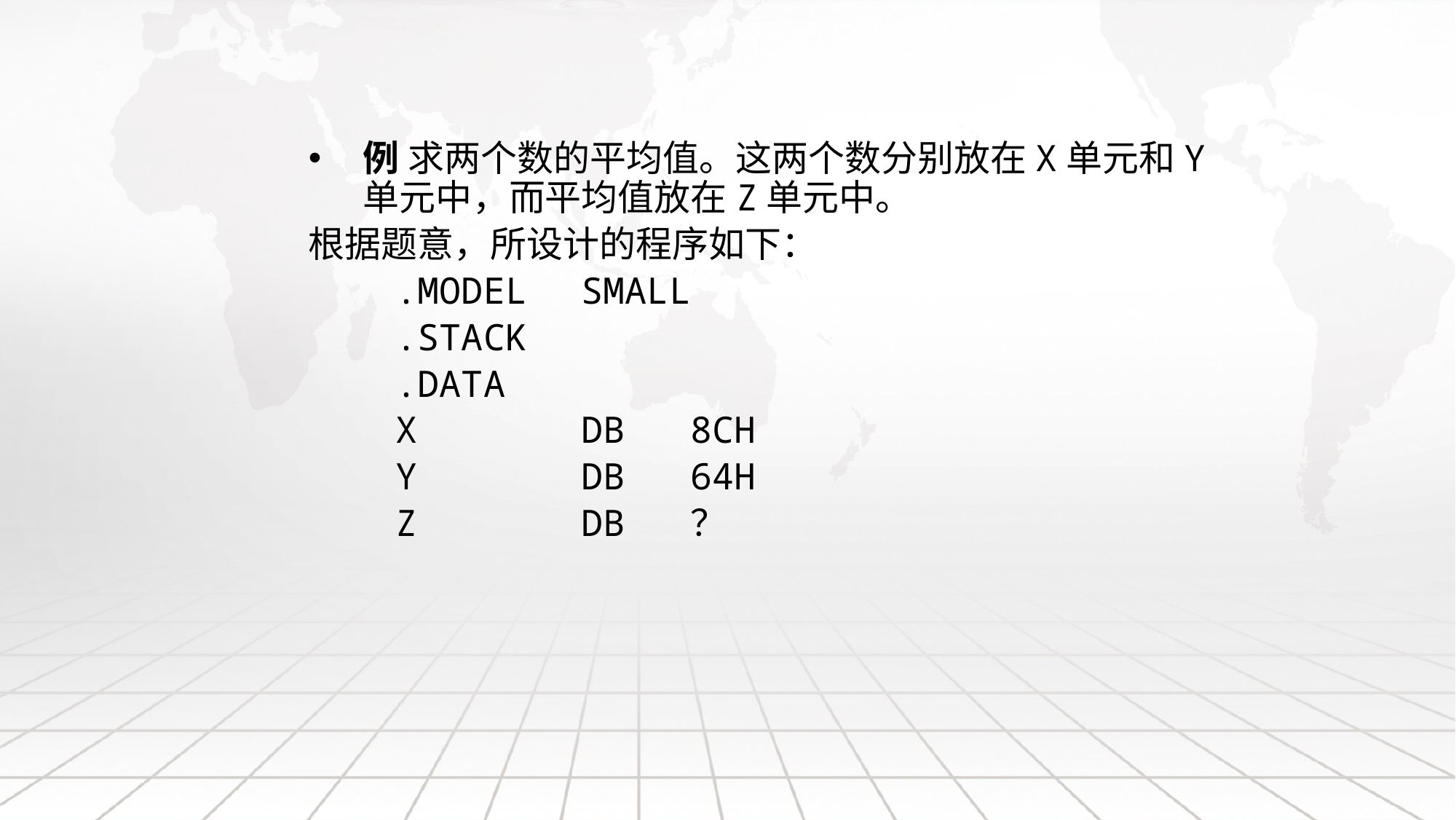

例 求两个数的平均值。这两个数分别放在X单元和Y 单元中，而平均值放在Z单元中。
根据题意，所设计的程序如下：
    .MODEL	SMALL
    .STACK
    .DATA
    X		DB	8CH
    Y 		DB	64H
    Z		DB	？